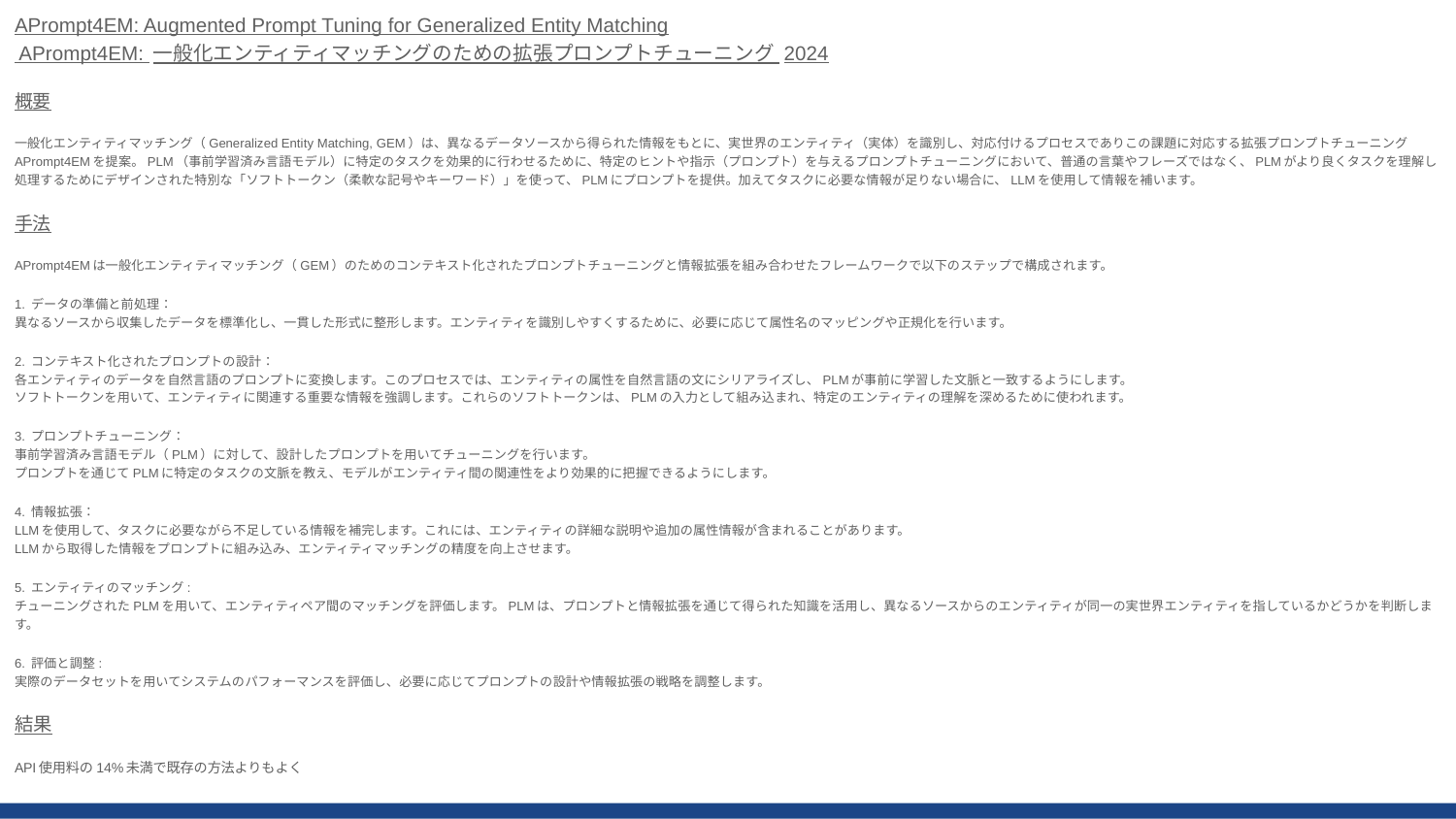

APrompt4EM: Augmented Prompt Tuning for Generalized Entity Matching
 APrompt4EM: 一般化エンティティマッチングのための拡張プロンプトチューニング 2024
概要
一般化エンティティマッチング（Generalized Entity Matching, GEM）は、異なるデータソースから得られた情報をもとに、実世界のエンティティ（実体）を識別し、対応付けるプロセスでありこの課題に対応する拡張プロンプトチューニングAPrompt4EMを提案。PLM（事前学習済み言語モデル）に特定のタスクを効果的に行わせるために、特定のヒントや指示（プロンプト）を与えるプロンプトチューニングにおいて、普通の言葉やフレーズではなく、PLMがより良くタスクを理解し処理するためにデザインされた特別な「ソフトトークン（柔軟な記号やキーワード）」を使って、PLMにプロンプトを提供。加えてタスクに必要な情報が足りない場合に、LLMを使用して情報を補います。
手法
APrompt4EMは一般化エンティティマッチング（GEM）のためのコンテキスト化されたプロンプトチューニングと情報拡張を組み合わせたフレームワークで以下のステップで構成されます。
1. データの準備と前処理：
異なるソースから収集したデータを標準化し、一貫した形式に整形します。エンティティを識別しやすくするために、必要に応じて属性名のマッピングや正規化を行います。
2. コンテキスト化されたプロンプトの設計：
各エンティティのデータを自然言語のプロンプトに変換します。このプロセスでは、エンティティの属性を自然言語の文にシリアライズし、PLMが事前に学習した文脈と一致するようにします。
ソフトトークンを用いて、エンティティに関連する重要な情報を強調します。これらのソフトトークンは、PLMの入力として組み込まれ、特定のエンティティの理解を深めるために使われます。
3. プロンプトチューニング：
事前学習済み言語モデル（PLM）に対して、設計したプロンプトを用いてチューニングを行います。
プロンプトを通じてPLMに特定のタスクの文脈を教え、モデルがエンティティ間の関連性をより効果的に把握できるようにします。
4. 情報拡張：
LLMを使用して、タスクに必要ながら不足している情報を補完します。これには、エンティティの詳細な説明や追加の属性情報が含まれることがあります。
LLMから取得した情報をプロンプトに組み込み、エンティティマッチングの精度を向上させます。
5. エンティティのマッチング:
チューニングされたPLMを用いて、エンティティペア間のマッチングを評価します。PLMは、プロンプトと情報拡張を通じて得られた知識を活用し、異なるソースからのエンティティが同一の実世界エンティティを指しているかどうかを判断します。
6. 評価と調整:
実際のデータセットを用いてシステムのパフォーマンスを評価し、必要に応じてプロンプトの設計や情報拡張の戦略を調整します。
結果
API使用料の14%未満で既存の方法よりもよく